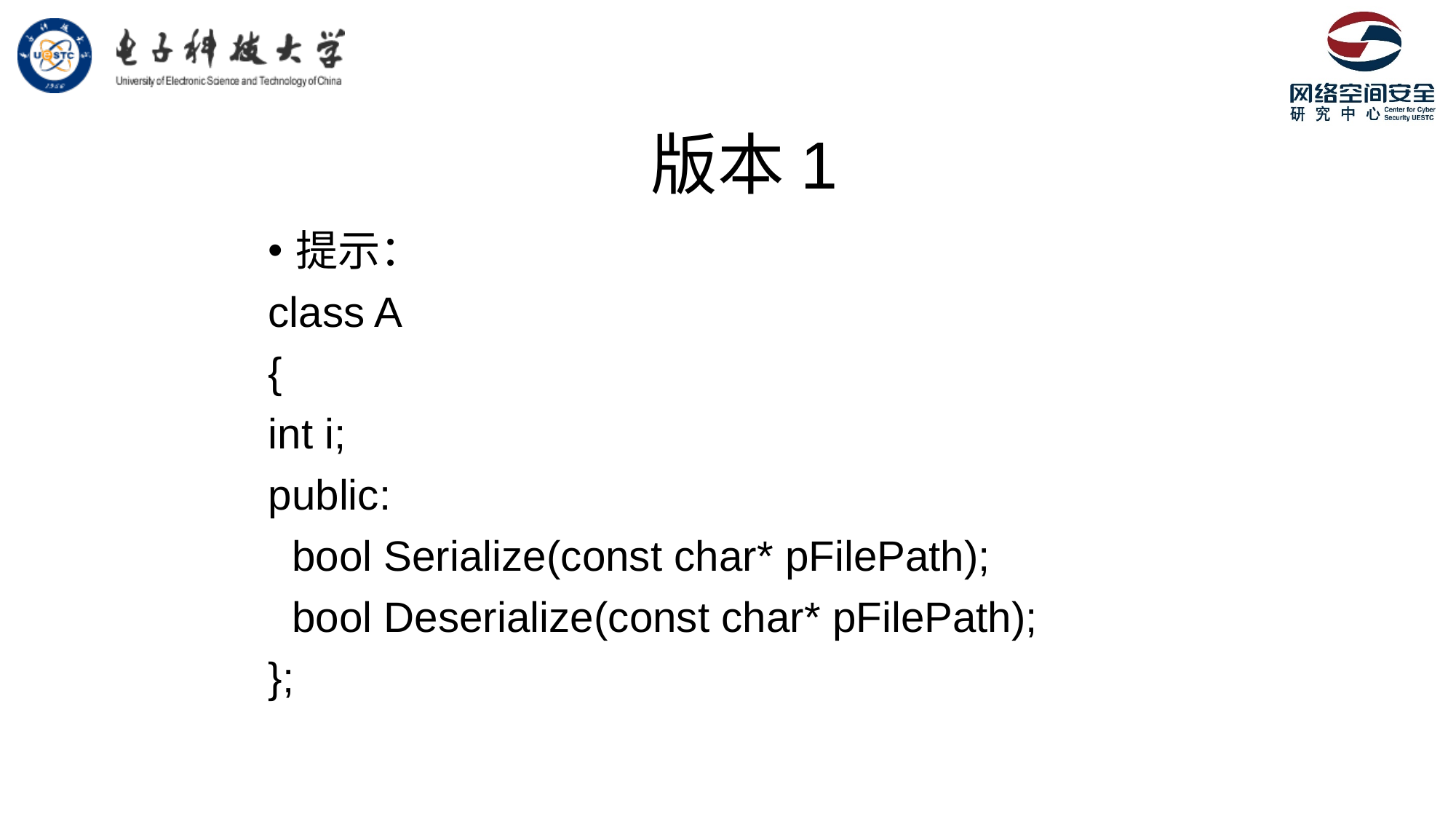

版本1
提示：
class A
{
int i;
public:
  bool Serialize(const char* pFilePath);
  bool Deserialize(const char* pFilePath);
};